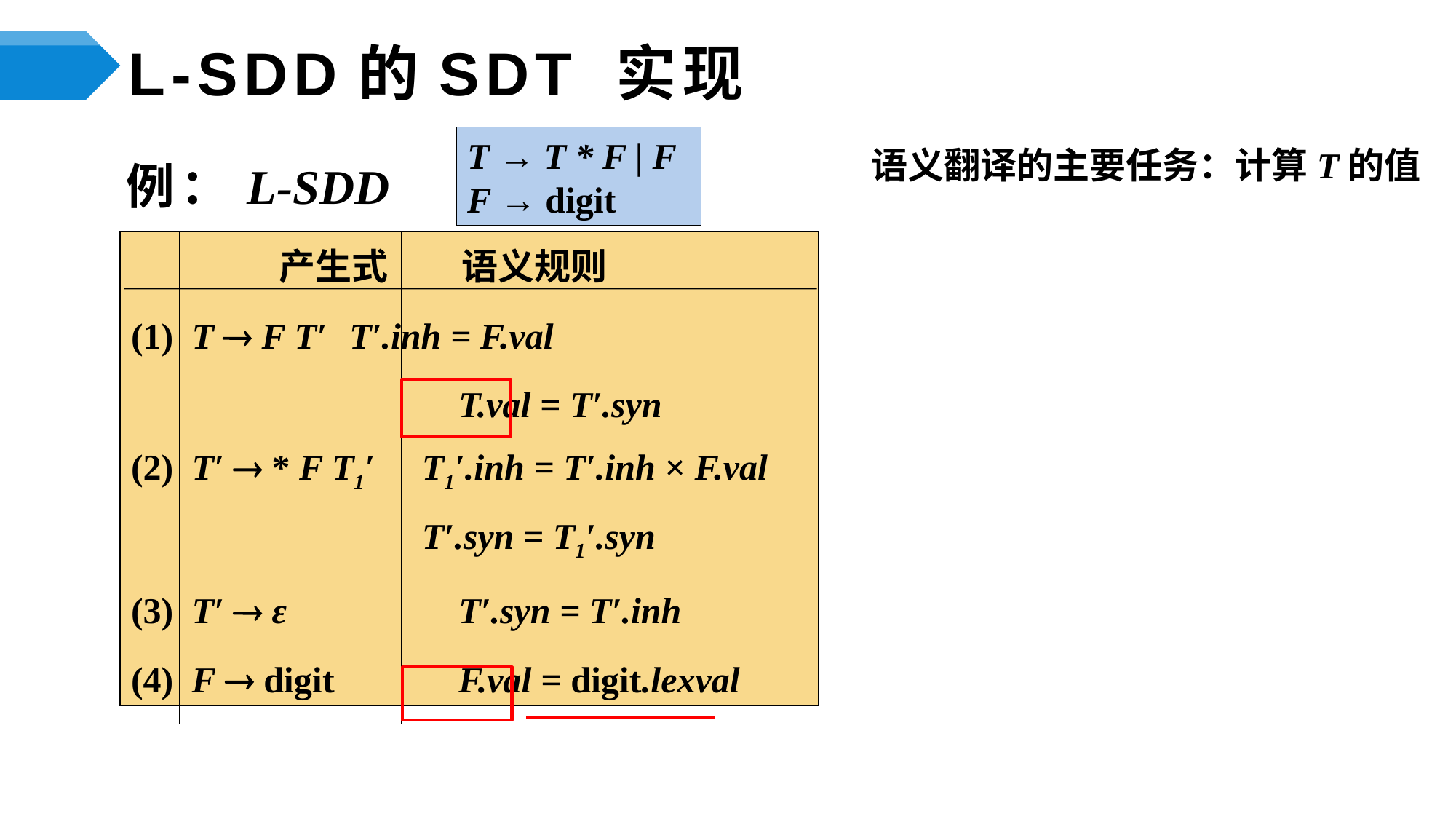

# L-SDD的SDT 实现
T → T * F | F
F → digit
语义翻译的主要任务：计算T的值
例：L-SDD
                 产生式         语义规则
(1)  T → F T′ 	T′.inh = F.val
              	           	T.val = T′.syn
(2)  T′ → * F T1′  	T1′.inh = T′.inh × F.val
                              	T′.syn = T1′.syn
(3)  T′ → ε            	T′.syn = T′.inh
(4)  F → digit       	F.val = digit.lexval